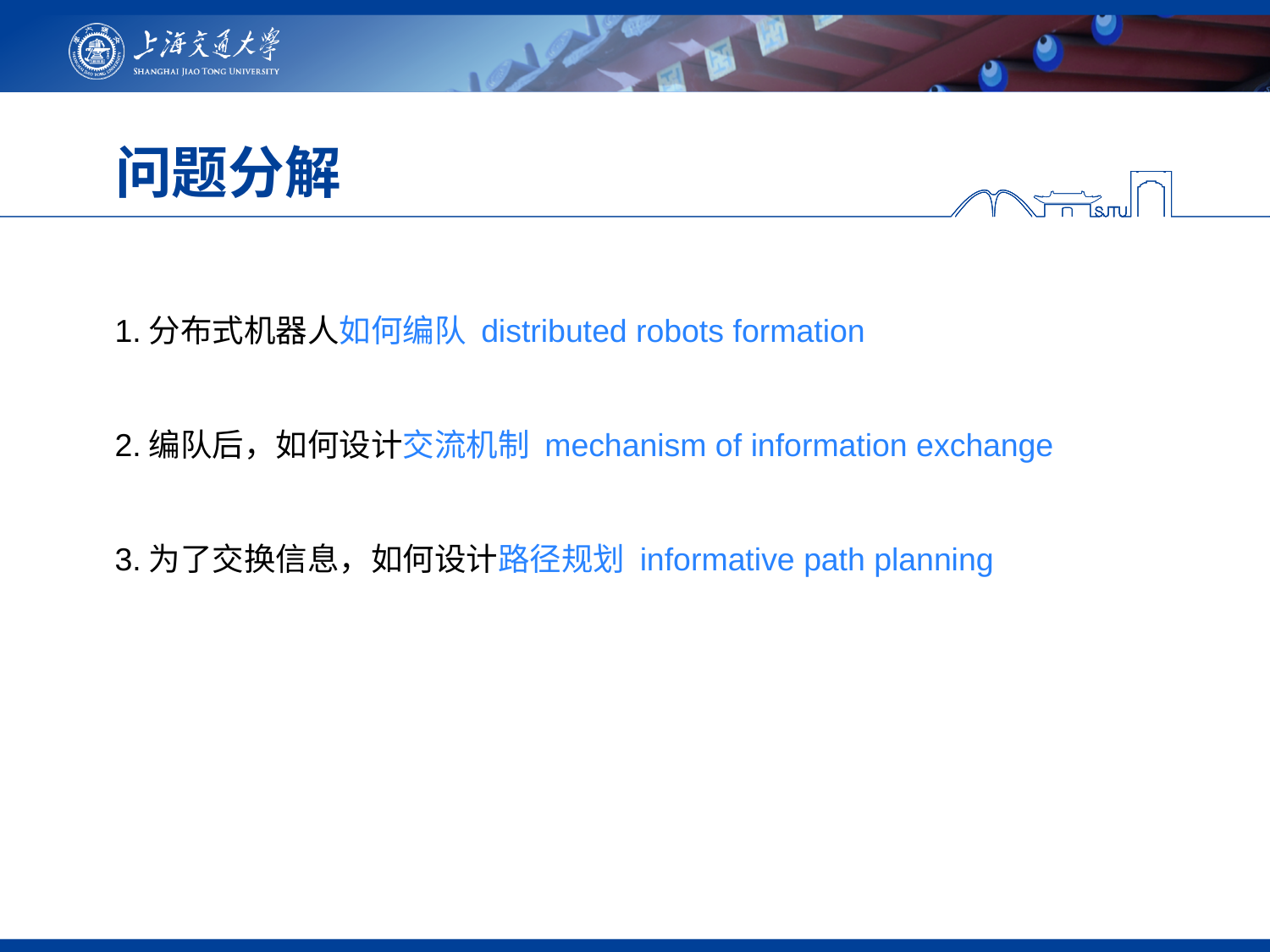

# 问题分解
1.分布式机器人如何编队 distributed robots formation

2.编队后，如何设计交流机制 mechanism of information exchange

3.为了交换信息，如何设计路径规划 informative path planning